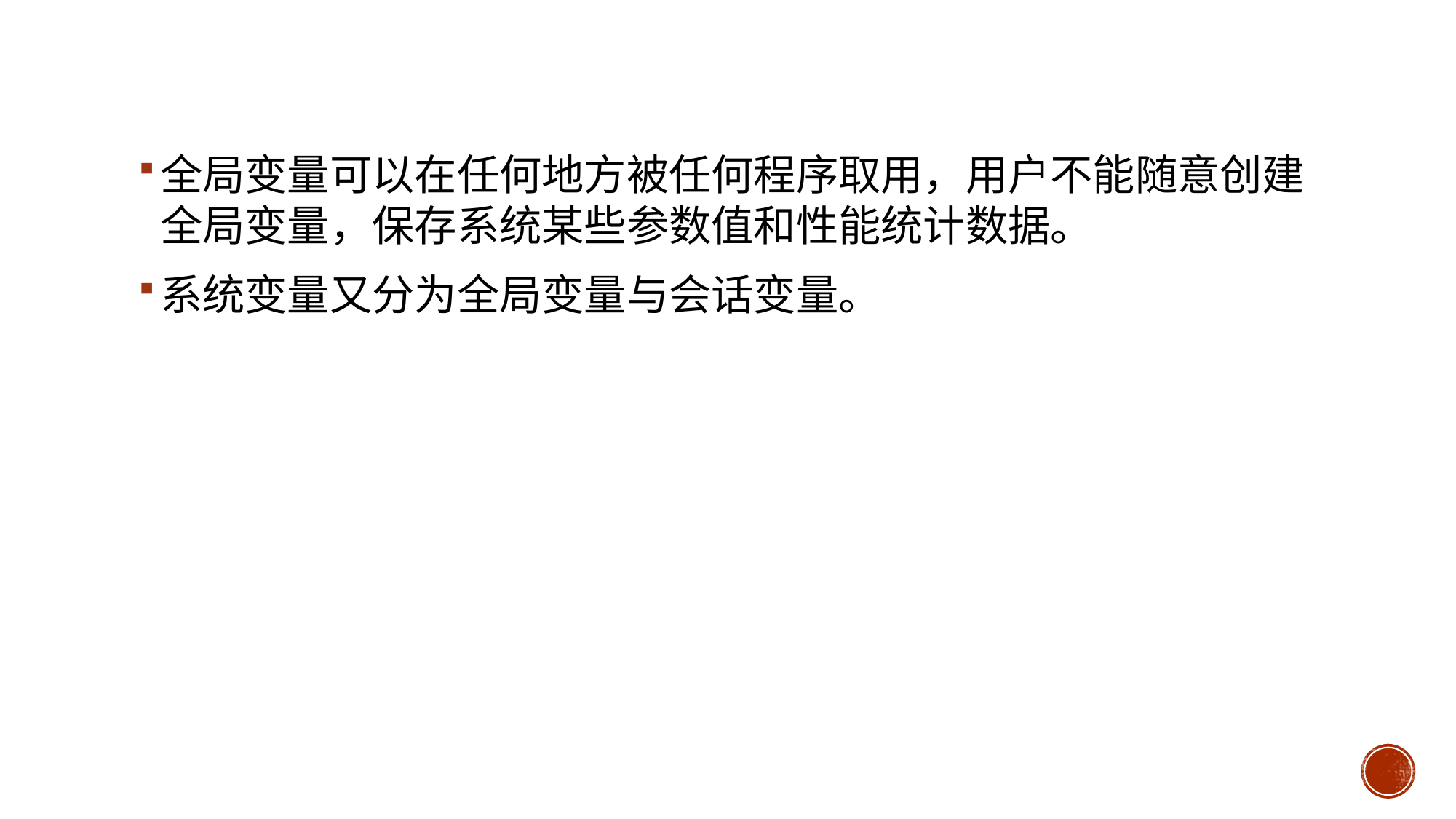

#
全局变量可以在任何地方被任何程序取用，用户不能随意创建全局变量，保存系统某些参数值和性能统计数据。
系统变量又分为全局变量与会话变量。

6